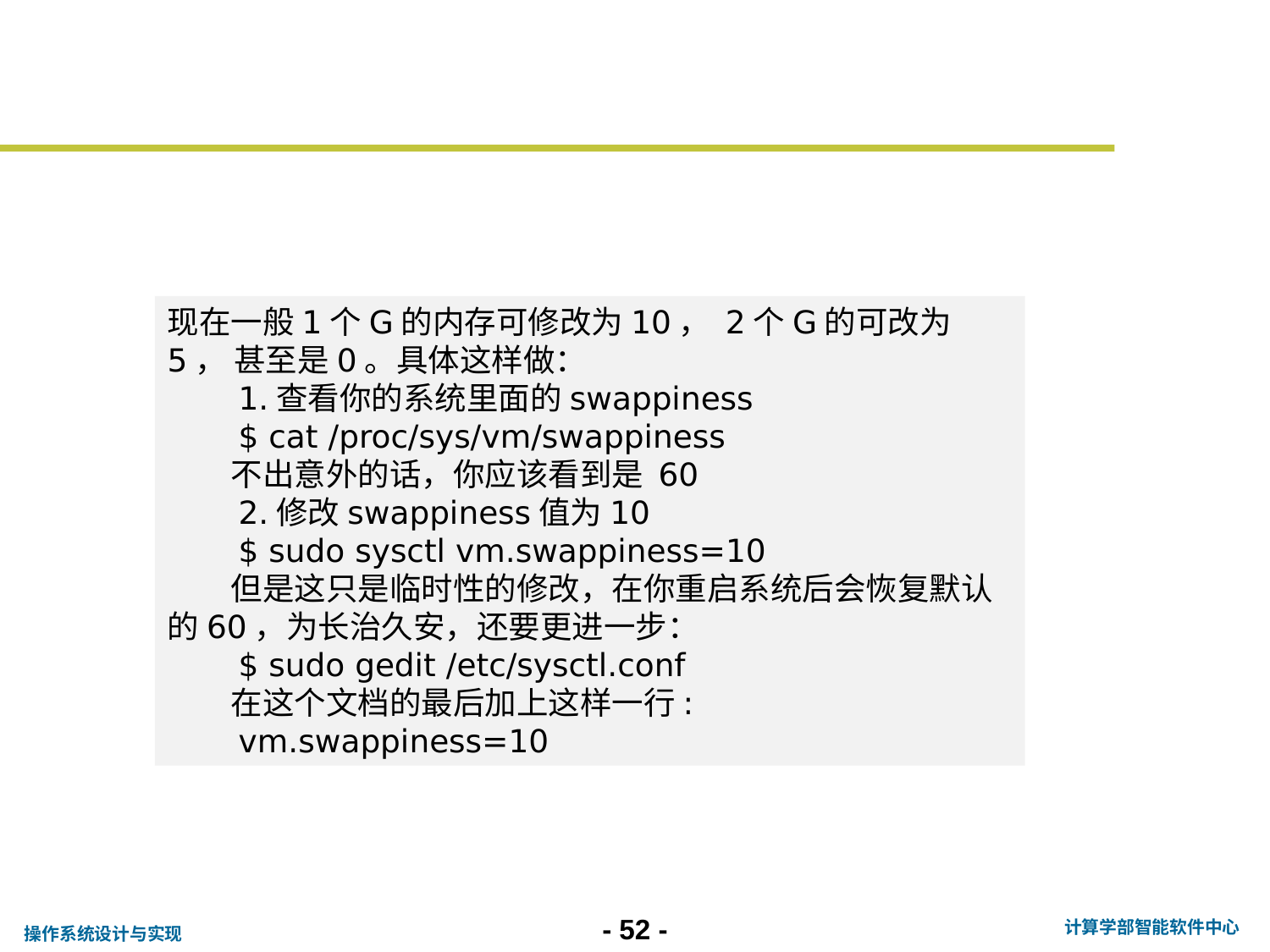

现在一般1个G的内存可修改为10， 2个G的可改为5， 甚至是0。具体这样做：
　　1.查看你的系统里面的swappiness
　　$ cat /proc/sys/vm/swappiness
　　不出意外的话，你应该看到是 60
　　2.修改swappiness值为10
　　$ sudo sysctl vm.swappiness=10
　　但是这只是临时性的修改，在你重启系统后会恢复默认的60，为长治久安，还要更进一步：
　　$ sudo gedit /etc/sysctl.conf
　　在这个文档的最后加上这样一行:
　　vm.swappiness=10